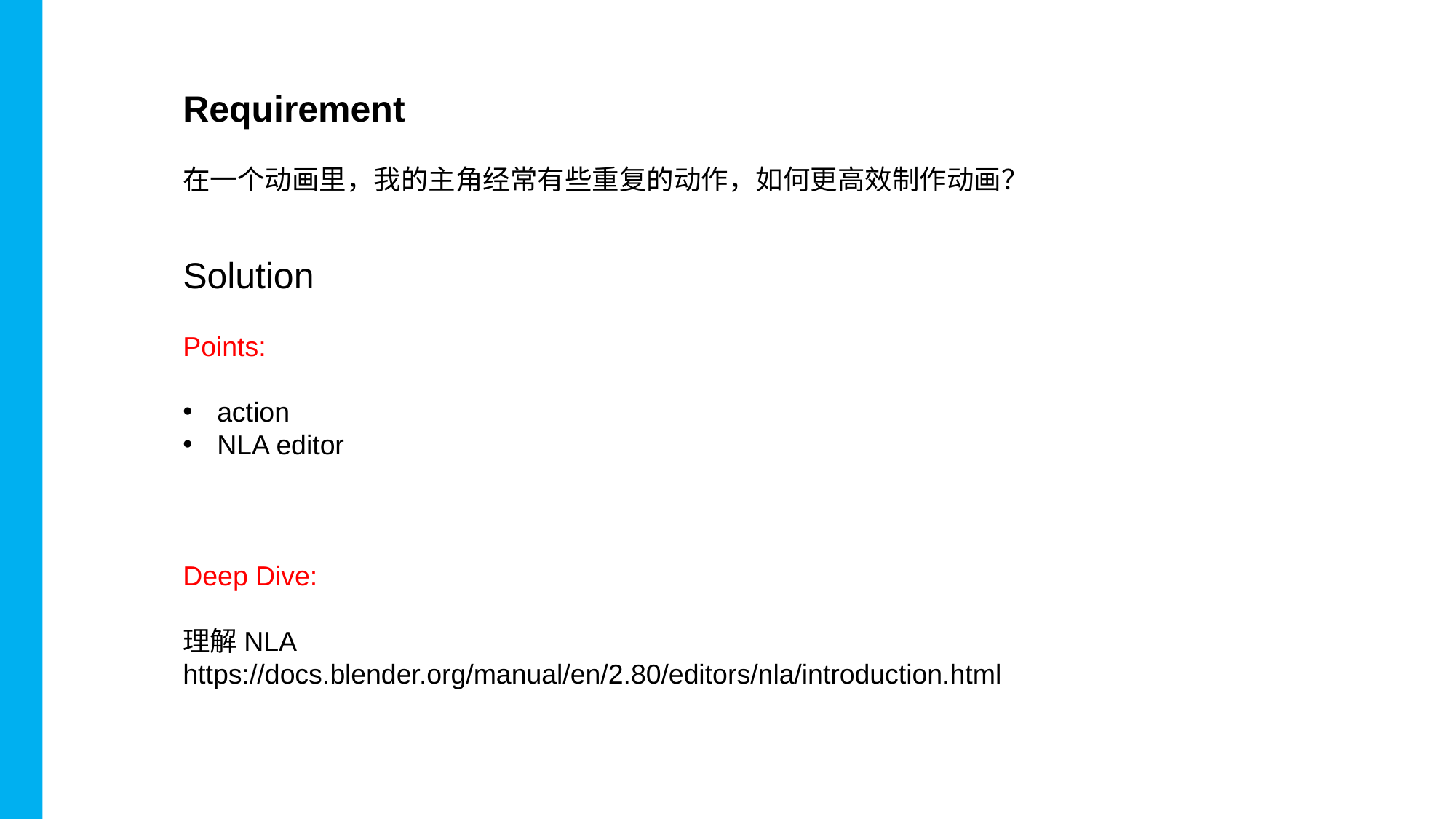

Requirement

在一个动画里，我的主角经常有些重复的动作，如何更高效制作动画？
Solution

Points:

action
NLA editor

Deep Dive:

理解NLA
https://docs.blender.org/manual/en/2.80/editors/nla/introduction.html